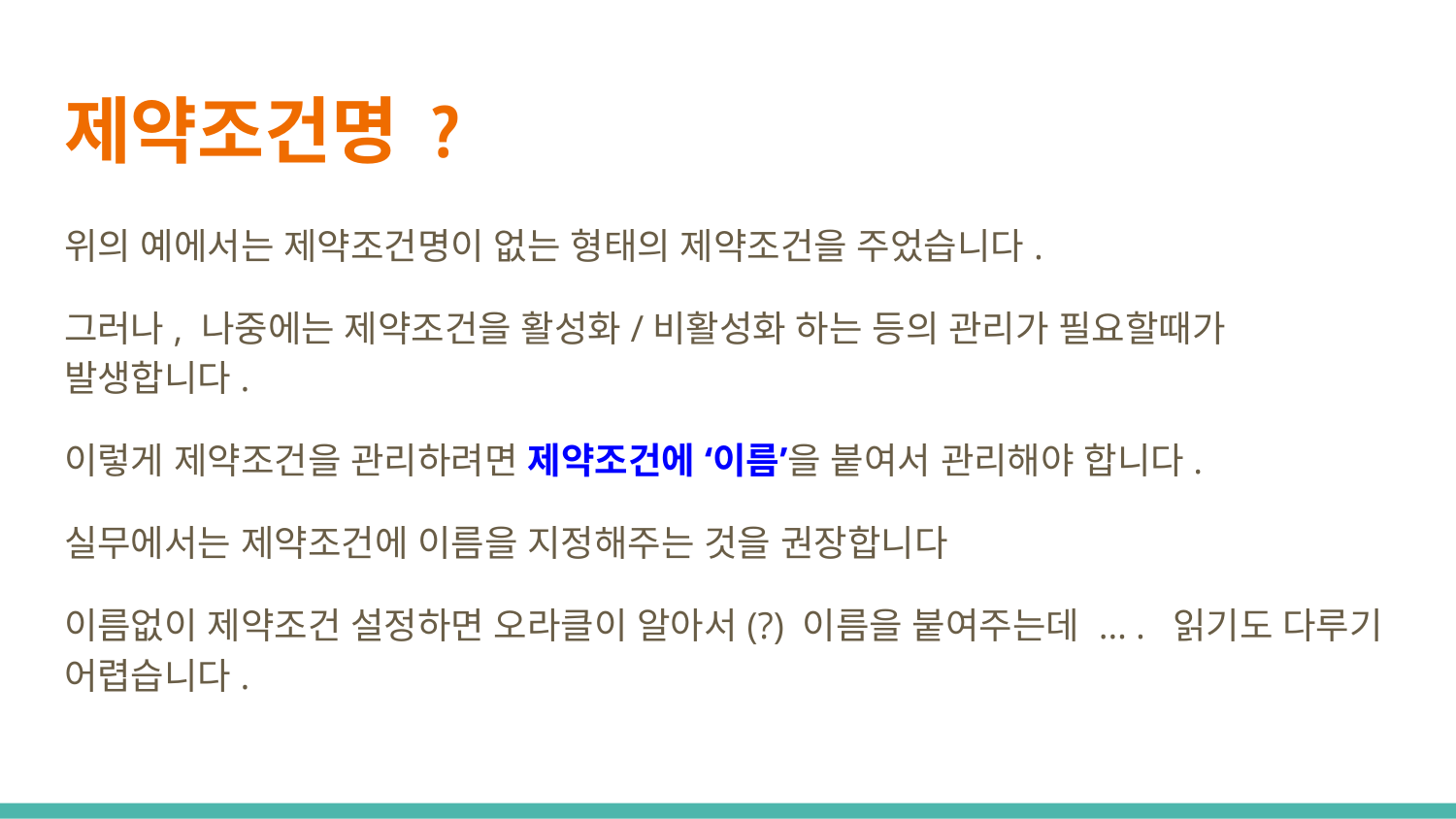

# 제약조건명 ?
위의 예에서는 제약조건명이 없는 형태의 제약조건을 주었습니다.
그러나, 나중에는 제약조건을 활성화/비활성화 하는 등의 관리가 필요할때가 발생합니다.
이렇게 제약조건을 관리하려면 제약조건에 ‘이름’을 붙여서 관리해야 합니다.
실무에서는 제약조건에 이름을 지정해주는 것을 권장합니다
이름없이 제약조건 설정하면 오라클이 알아서(?) 이름을 붙여주는데  ….  읽기도 다루기 어렵습니다.